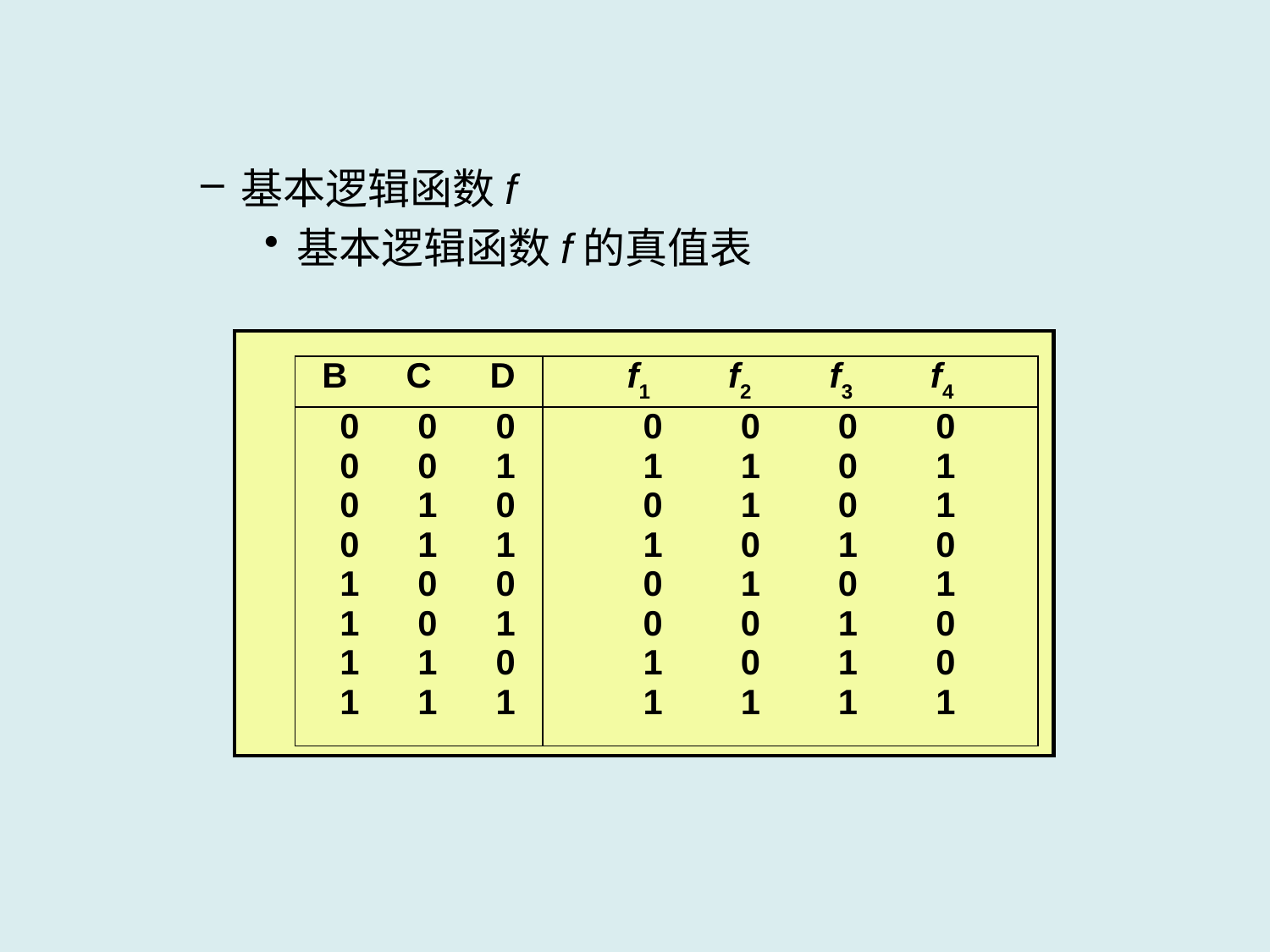

基本逻辑函数f
基本逻辑函数f的真值表

| B C D | f1 f2 f3 f4 |
| --- | --- |
| 0 0 0 0 0 1 0 1 0 0 1 1 1 0 0 1 0 1 1 1 0 1 1 1 | 0 0 0 0 1 1 0 1 0 1 0 1 1 0 1 0 0 1 0 1 0 0 1 0 1 0 1 0 1 1 1 1 |